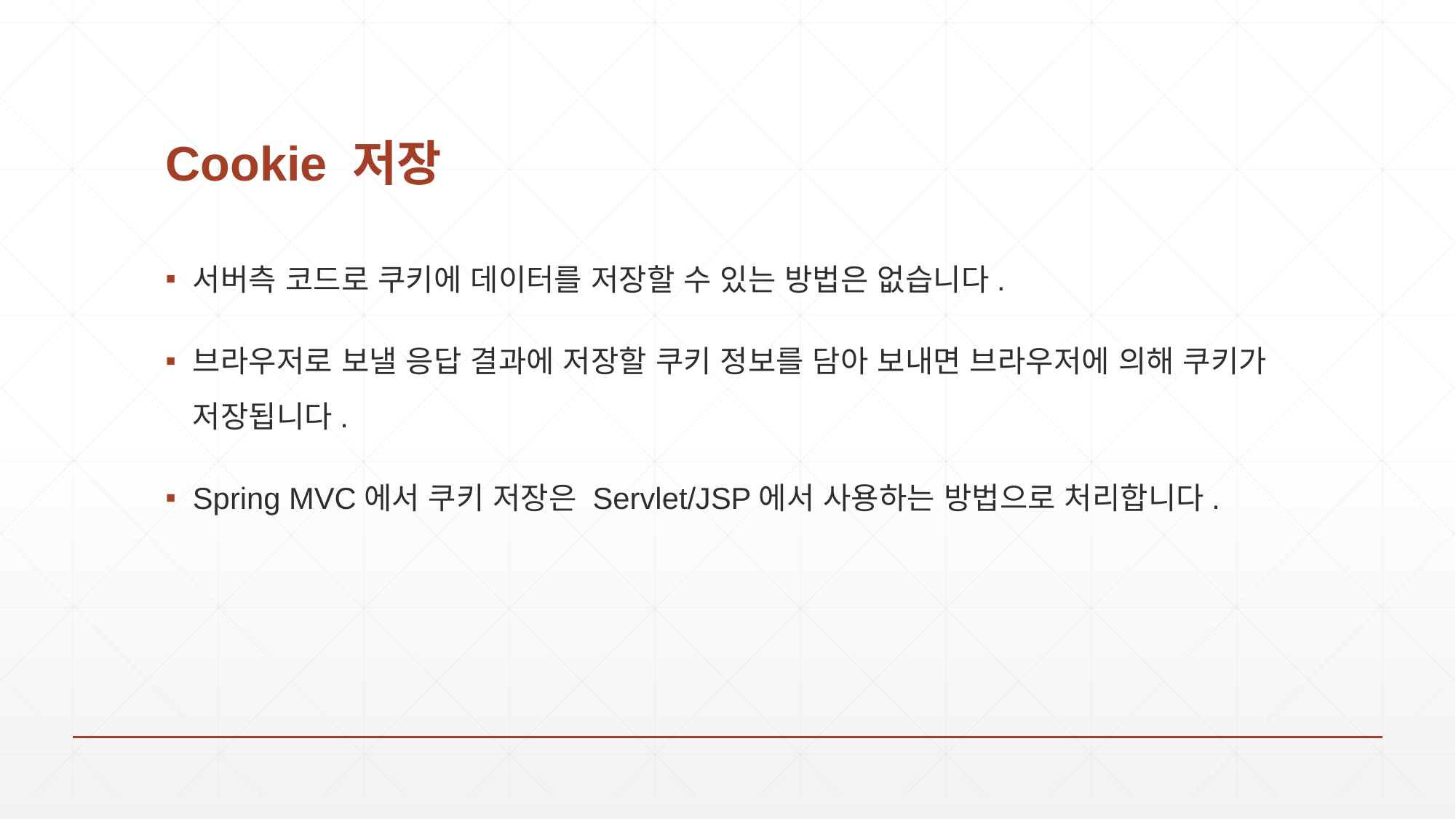

# Cookie 저장
서버측 코드로 쿠키에 데이터를 저장할 수 있는 방법은 없습니다.
브라우저로 보낼 응답 결과에 저장할 쿠키 정보를 담아 보내면 브라우저에 의해 쿠키가 저장됩니다.
Spring MVC에서 쿠키 저장은 Servlet/JSP에서 사용하는 방법으로 처리합니다.